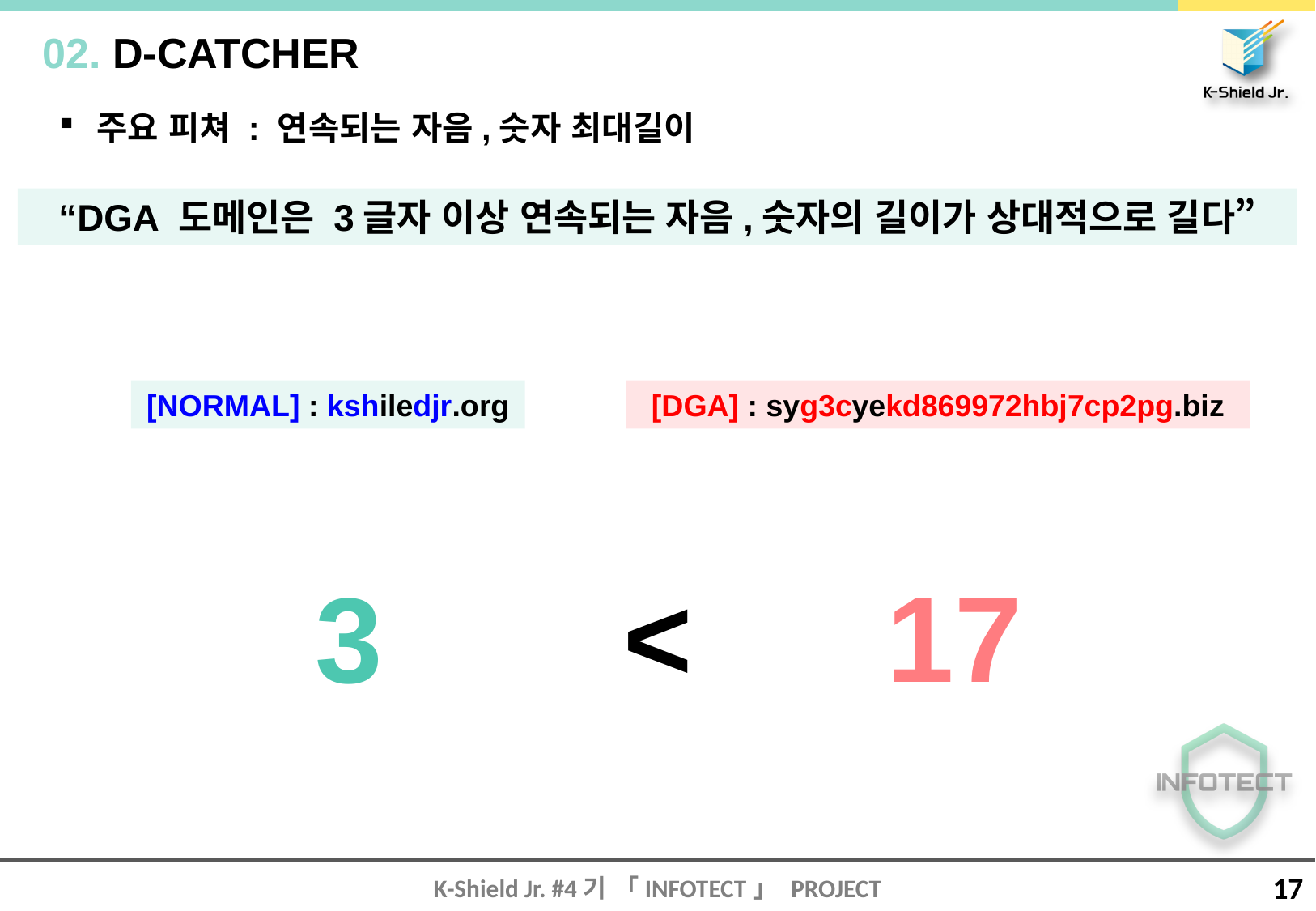

02. D-CATCHER
주요 피쳐 : 연속되는 자음,숫자 최대길이
“DGA 도메인은 3글자 이상 연속되는 자음,숫자의 길이가 상대적으로 길다”
[NORMAL] : kshiledjr.org
[DGA] : syg3cyekd869972hbj7cp2pg.biz
17
3
<